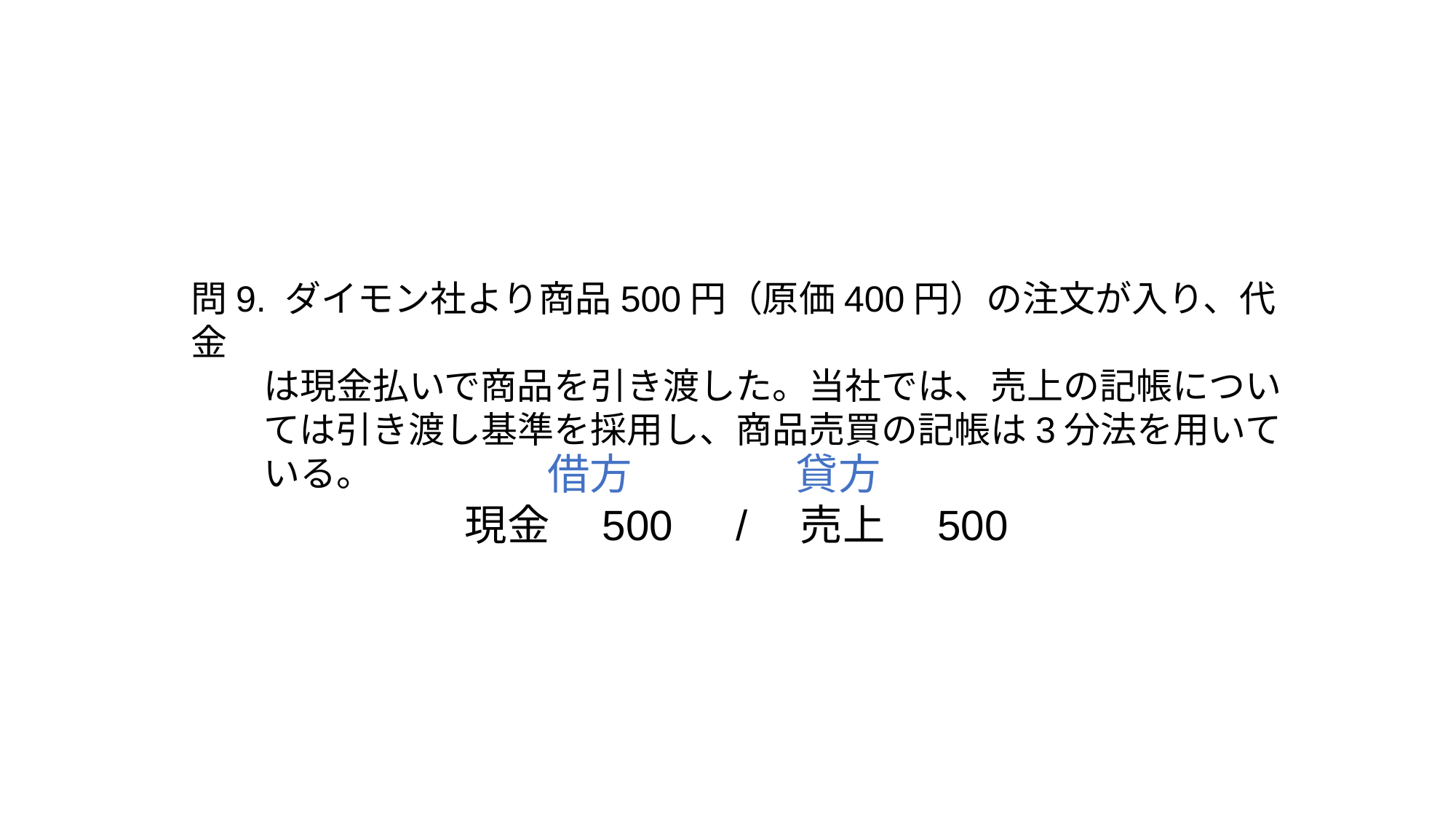

問9. ダイモン社より商品500円（原価400円）の注文が入り、代金
　　は現金払いで商品を引き渡した。当社では、売上の記帳につい
　　ては引き渡し基準を採用し、商品売買の記帳は3分法を用いて
　　いる。
借方
貸方
現金　500　/　売上　500